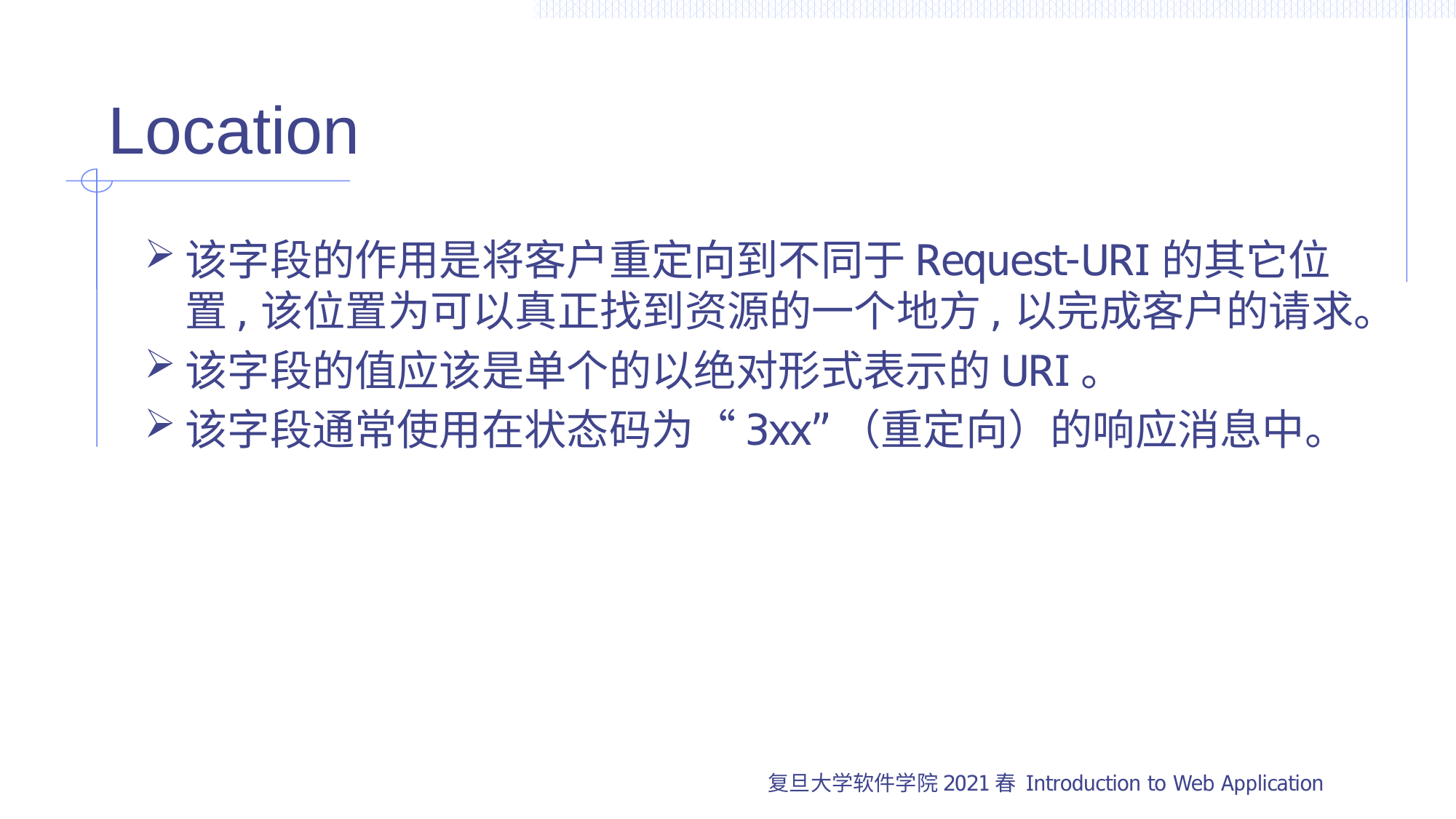

# Location
该字段的作用是将客户重定向到不同于Request-URI的其它位置,该位置为可以真正找到资源的一个地方,以完成客户的请求。
该字段的值应该是单个的以绝对形式表示的URI。
该字段通常使用在状态码为“3xx”（重定向）的响应消息中。